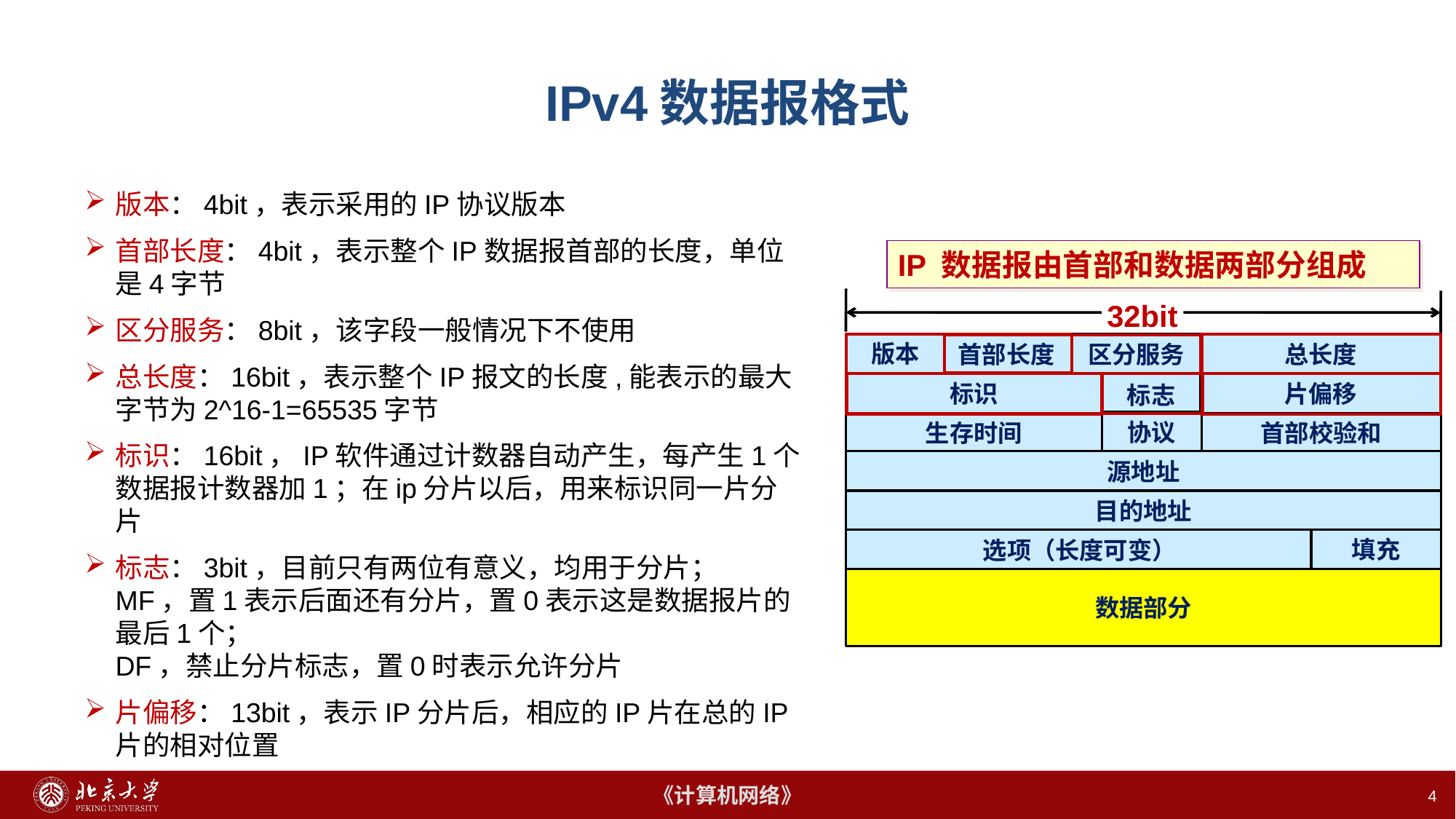

# IPv4数据报格式
版本：4bit，表示采用的IP协议版本
首部长度：4bit，表示整个IP数据报首部的长度，单位是4字节
区分服务：8bit，该字段一般情况下不使用
总长度：16bit，表示整个IP报文的长度,能表示的最大字节为2^16-1=65535字节
标识：16bit，IP软件通过计数器自动产生，每产生1个数据报计数器加1；在ip分片以后，用来标识同一片分片
标志：3bit，目前只有两位有意义，均用于分片；
MF，置1表示后面还有分片，置0表示这是数据报片的最后1个；
DF，禁止分片标志，置0时表示允许分片
片偏移：13bit，表示IP分片后，相应的IP片在总的IP片的相对位置

IP 数据报由首部和数据两部分组成
32bit
版本
首部长度
区分服务
总长度
标志
标识
片偏移
协议
生存时间
首部校验和
源地址
源地址
目的地址
目的地址
填充
选项（长度可变）
填充
可选字段（长度可变）
数据部分

4